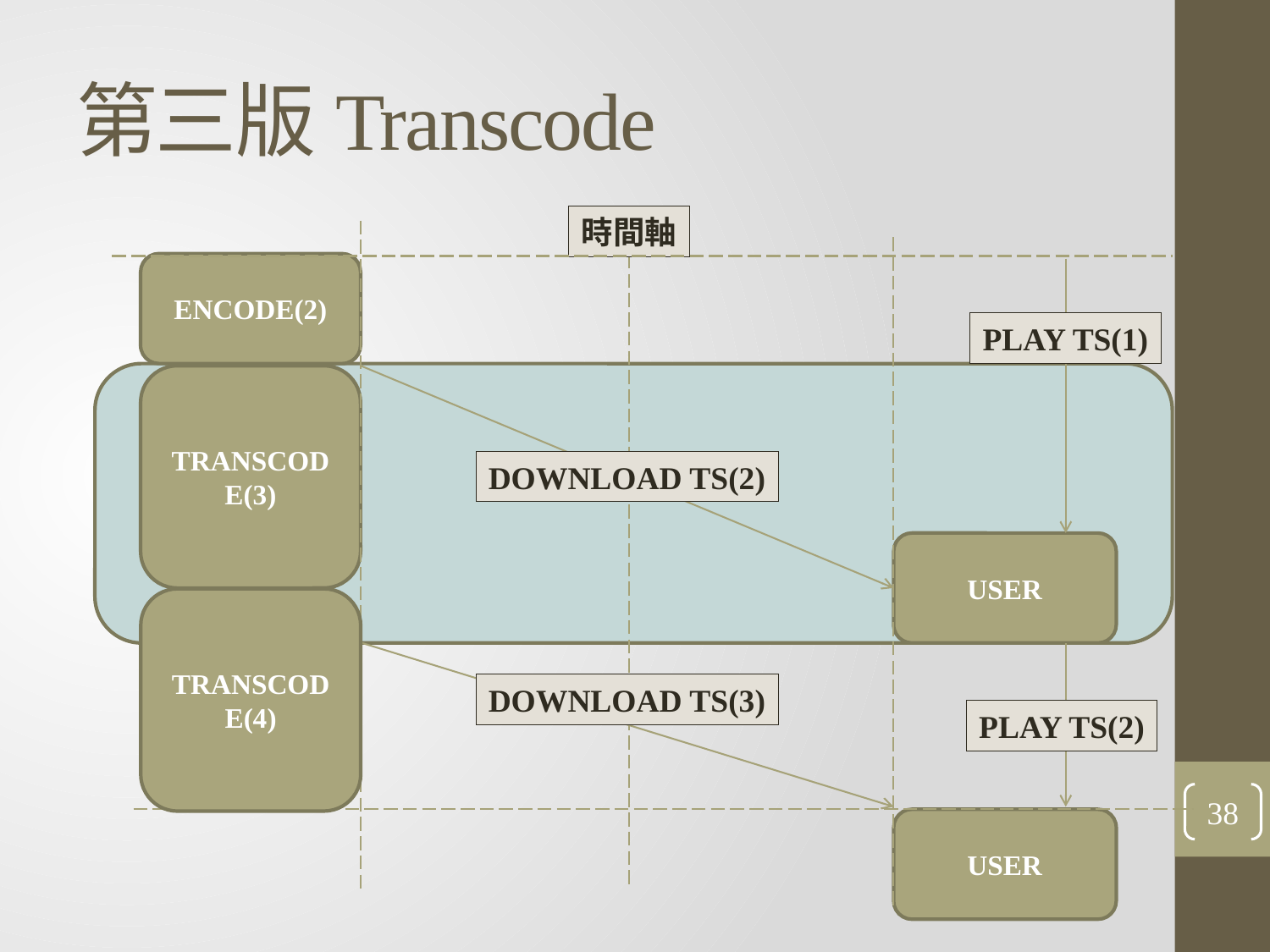

# 第三版Transcode
時間軸
ENCODE(2)
PLAY TS(1)

TRANSCODE(3)
DOWNLOAD TS(2)
USER
TRANSCODE(4)
DOWNLOAD TS(3)
PLAY TS(2)
38
USER